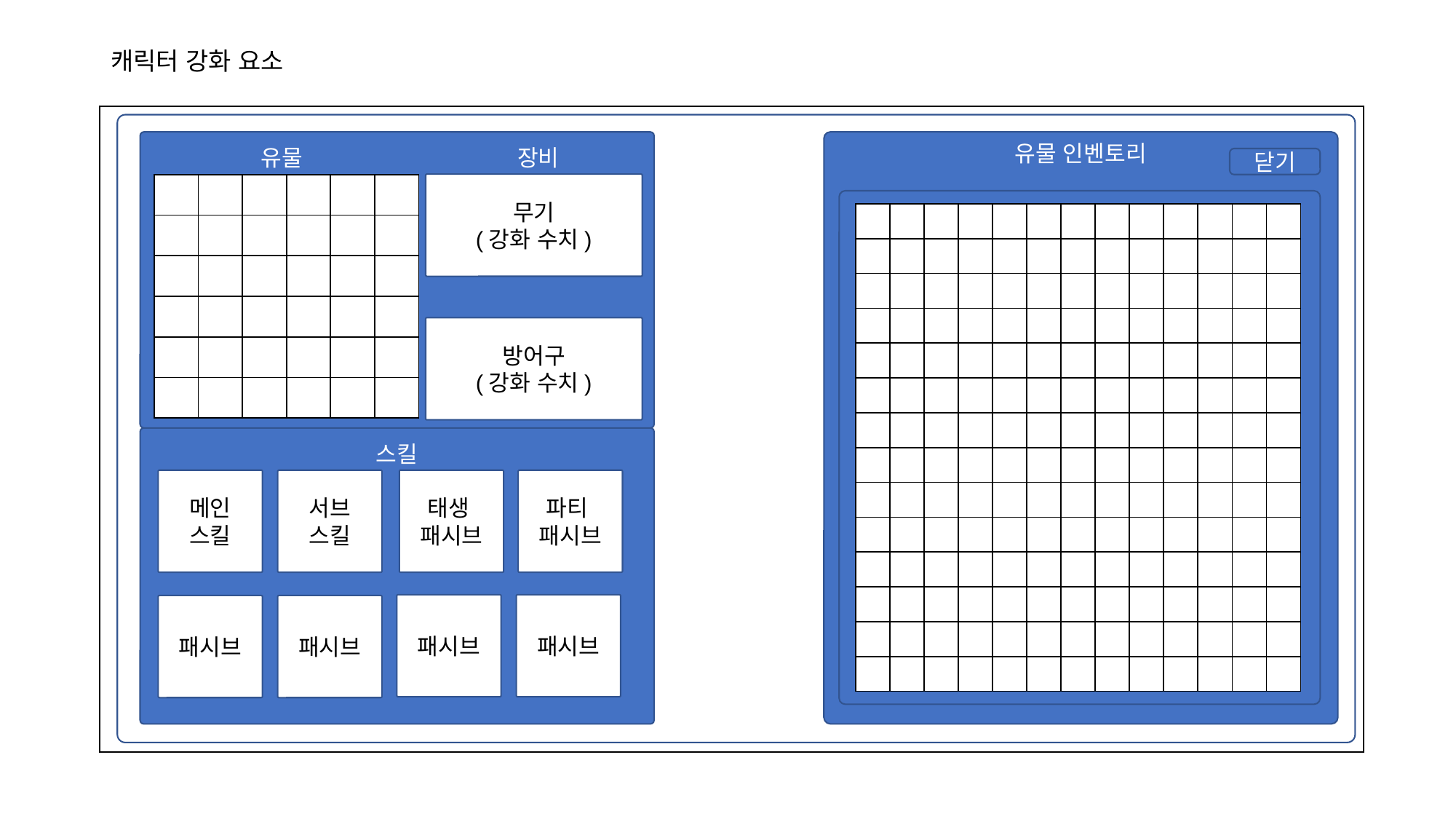

# 캐릭터 강화 요소

유물 인벤토리
	유물		      장비

닫기
무기
(강화 수치)
|  |  |  |  |  |  |
| --- | --- | --- | --- | --- | --- |
|  |  |  |  |  |  |
|  |  |  |  |  |  |
|  |  |  |  |  |  |
|  |  |  |  |  |  |
|  |  |  |  |  |  |
인벤토리
|  |  |  |  |  |  |  |  |  |  |  |  |  |
| --- | --- | --- | --- | --- | --- | --- | --- | --- | --- | --- | --- | --- |
|  |  |  |  |  |  |  |  |  |  |  |  |  |
|  |  |  |  |  |  |  |  |  |  |  |  |  |
|  |  |  |  |  |  |  |  |  |  |  |  |  |
|  |  |  |  |  |  |  |  |  |  |  |  |  |
|  |  |  |  |  |  |  |  |  |  |  |  |  |
|  |  |  |  |  |  |  |  |  |  |  |  |  |
|  |  |  |  |  |  |  |  |  |  |  |  |  |
|  |  |  |  |  |  |  |  |  |  |  |  |  |
|  |  |  |  |  |  |  |  |  |  |  |  |  |
|  |  |  |  |  |  |  |  |  |  |  |  |  |
|  |  |  |  |  |  |  |  |  |  |  |  |  |
|  |  |  |  |  |  |  |  |  |  |  |  |  |
|  |  |  |  |  |  |  |  |  |  |  |  |  |
방어구
(강화 수치)
스킬

파티
패시브
메인
스킬
서브
스킬
태생
패시브
패시브
패시브
패시브
패시브